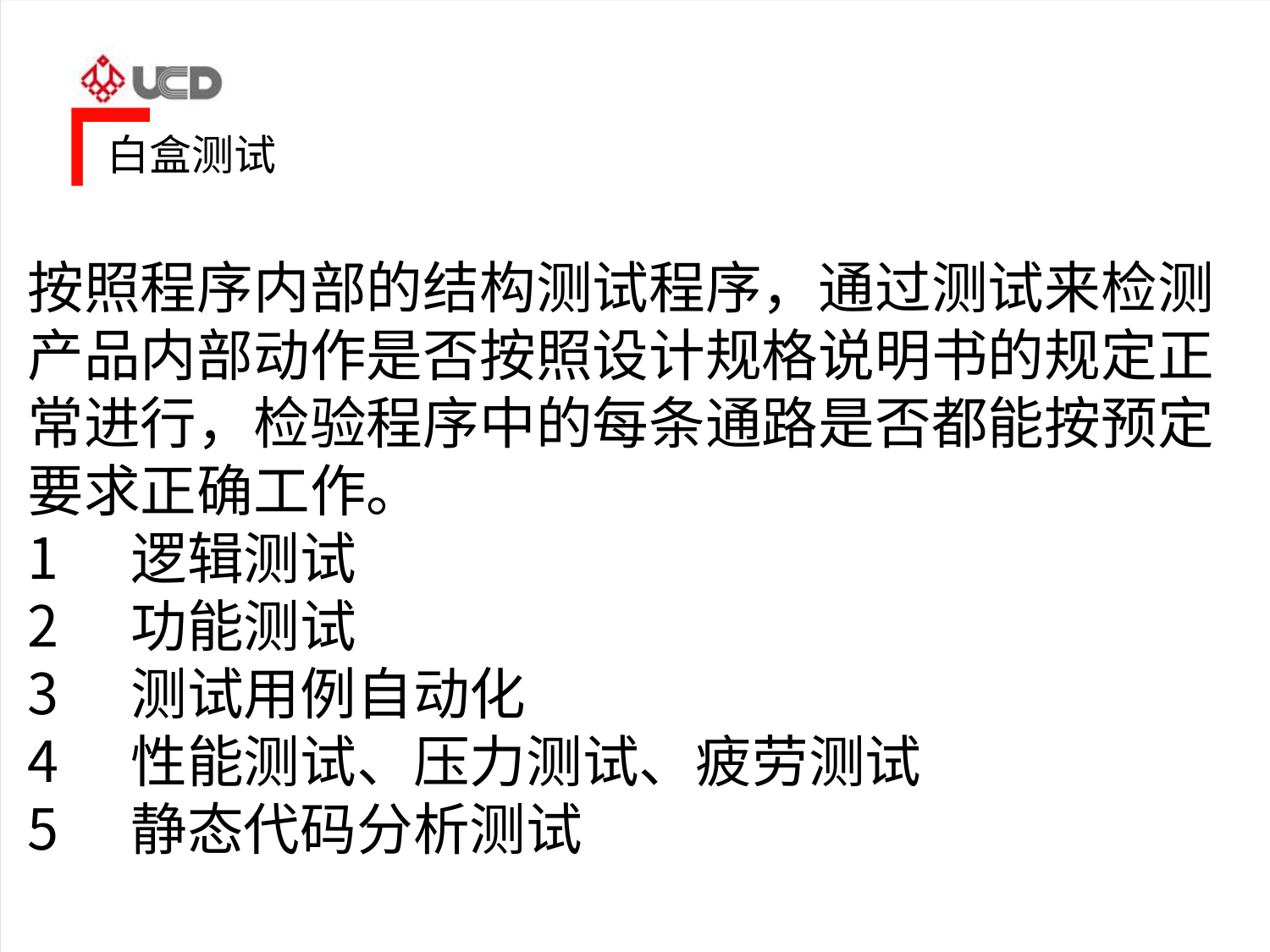

白盒测试
按照程序内部的结构测试程序，通过测试来检测产品内部动作是否按照设计规格说明书的规定正常进行，检验程序中的每条通路是否都能按预定要求正确工作。
逻辑测试
功能测试
测试用例自动化
性能测试、压力测试、疲劳测试
静态代码分析测试